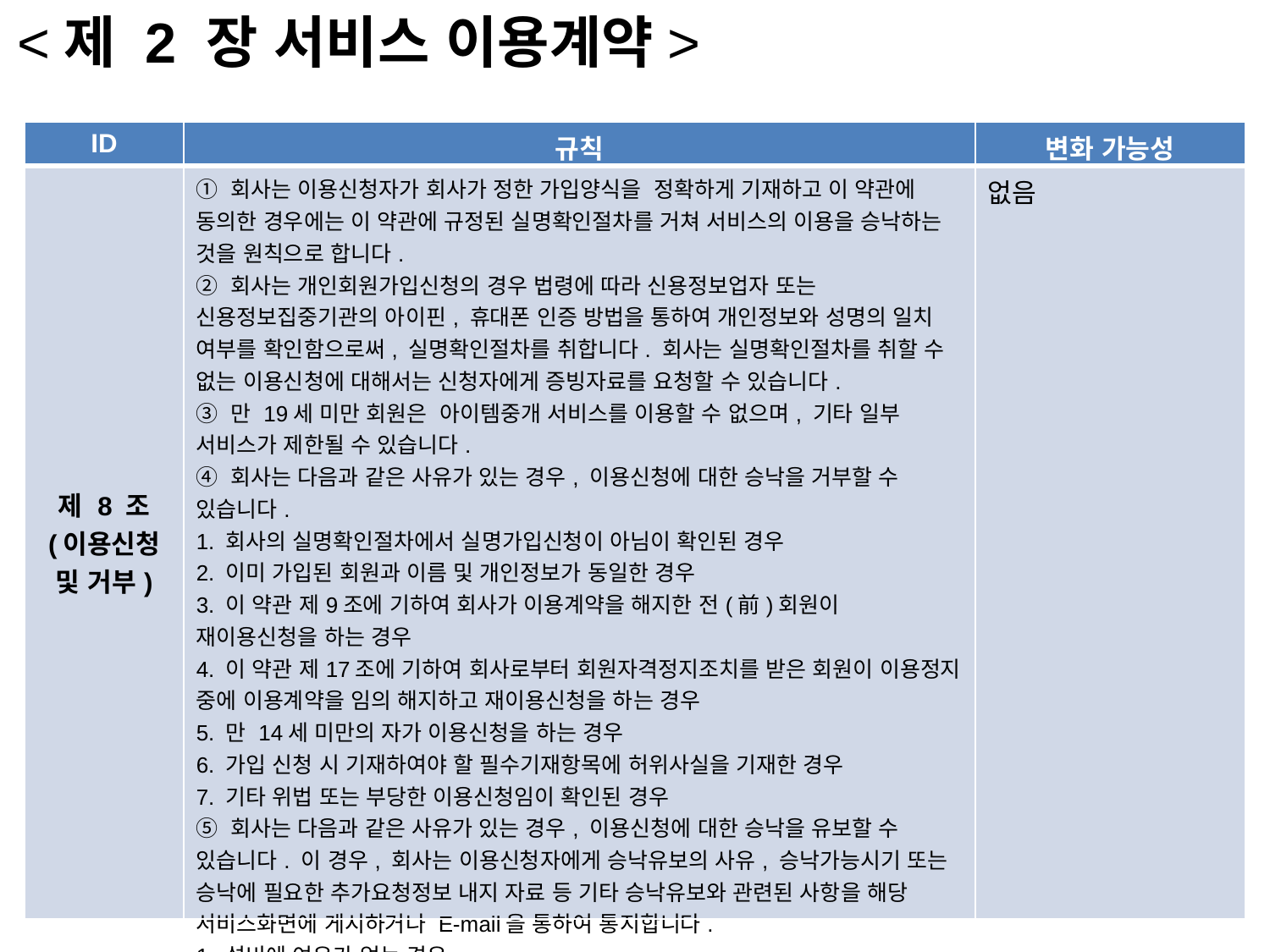

<제 2 장 서비스 이용계약>
| ID | 규칙 | 변화 가능성 |
| --- | --- | --- |
| 제 8 조 (이용신청 및 거부) | ① 회사는 이용신청자가 회사가 정한 가입양식을  정확하게 기재하고 이 약관에 동의한 경우에는 이 약관에 규정된 실명확인절차를 거쳐 서비스의 이용을 승낙하는 것을 원칙으로 합니다. ② 회사는 개인회원가입신청의 경우 법령에 따라 신용정보업자 또는 신용정보집중기관의 아이핀, 휴대폰 인증 방법을 통하여 개인정보와 성명의 일치 여부를 확인함으로써, 실명확인절차를 취합니다. 회사는 실명확인절차를 취할 수 없는 이용신청에 대해서는 신청자에게 증빙자료를 요청할 수 있습니다. ③ 만 19세 미만 회원은  아이템중개 서비스를 이용할 수 없으며, 기타 일부 서비스가 제한될 수 있습니다. ④ 회사는 다음과 같은 사유가 있는 경우, 이용신청에 대한 승낙을 거부할 수 있습니다. 1. 회사의 실명확인절차에서 실명가입신청이 아님이 확인된 경우 2. 이미 가입된 회원과 이름 및 개인정보가 동일한 경우 3. 이 약관 제9조에 기하여 회사가 이용계약을 해지한 전(前)회원이 재이용신청을 하는 경우 4. 이 약관 제17조에 기하여 회사로부터 회원자격정지조치를 받은 회원이 이용정지 중에 이용계약을 임의 해지하고 재이용신청을 하는 경우 5. 만 14세 미만의 자가 이용신청을 하는 경우 6. 가입 신청 시 기재하여야 할 필수기재항목에 허위사실을 기재한 경우 7. 기타 위법 또는 부당한 이용신청임이 확인된 경우 ⑤ 회사는 다음과 같은 사유가 있는 경우, 이용신청에 대한 승낙을 유보할 수 있습니다. 이 경우, 회사는 이용신청자에게 승낙유보의 사유, 승낙가능시기 또는 승낙에 필요한 추가요청정보 내지 자료 등 기타 승낙유보와 관련된 사항을 해당 서비스화면에 게시하거나 E-mail을 통하여 통지합니다. 1. 설비에 여유가 없는 경우 2. 기술상 지장이 있는 경우 3. 회사의 실명확인절차에서 실명가입신청 여부가 확인되지 않는 경우 4. 기타 회사가 합리적인 판단에 의하여 필요하다고 인정하는 경우 | 없음 |